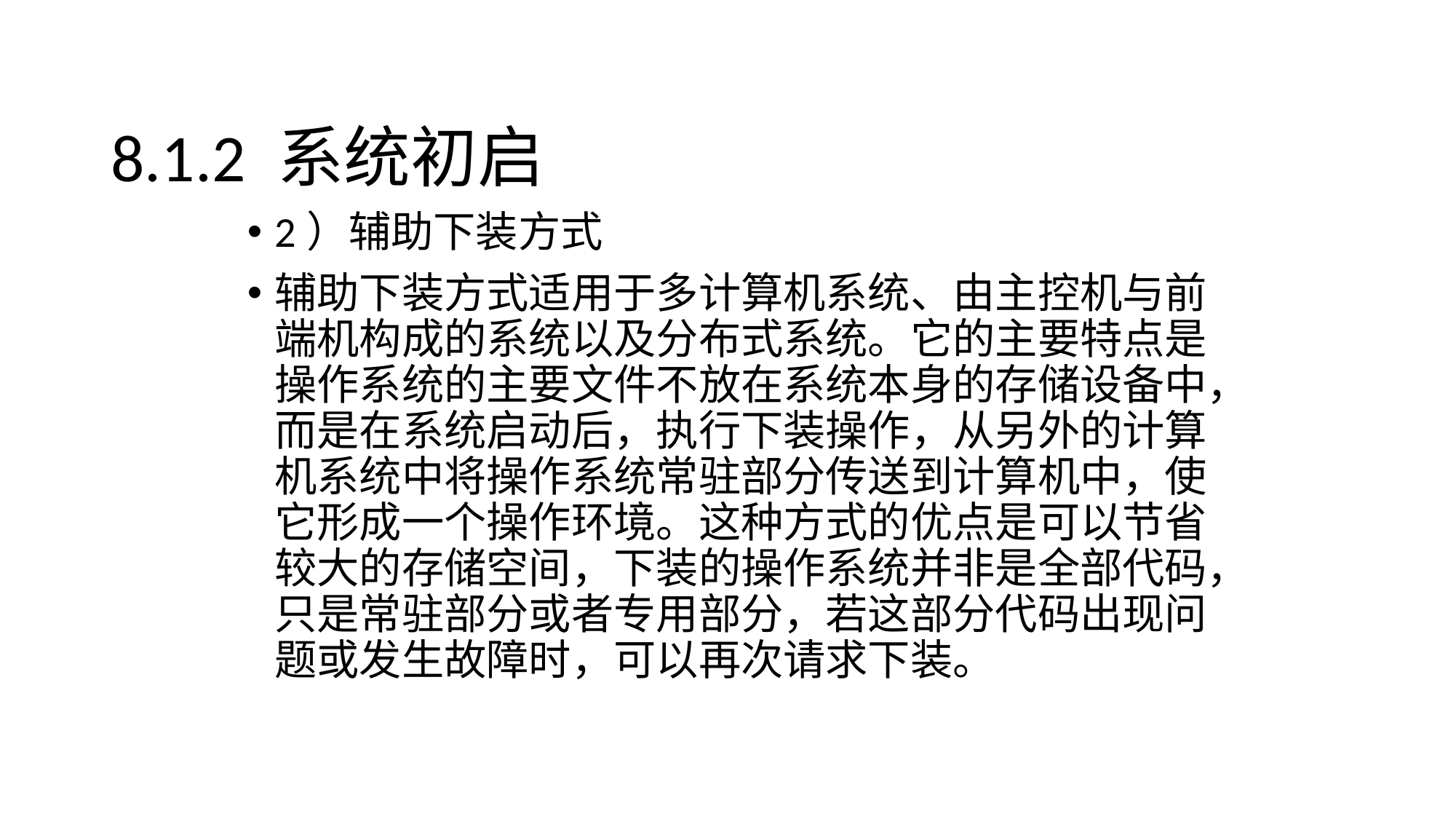

# 8.1.2 系统初启
2）辅助下装方式
辅助下装方式适用于多计算机系统、由主控机与前端机构成的系统以及分布式系统。它的主要特点是操作系统的主要文件不放在系统本身的存储设备中，而是在系统启动后，执行下装操作，从另外的计算机系统中将操作系统常驻部分传送到计算机中，使它形成一个操作环境。这种方式的优点是可以节省较大的存储空间，下装的操作系统并非是全部代码，只是常驻部分或者专用部分，若这部分代码出现问题或发生故障时，可以再次请求下装。
7